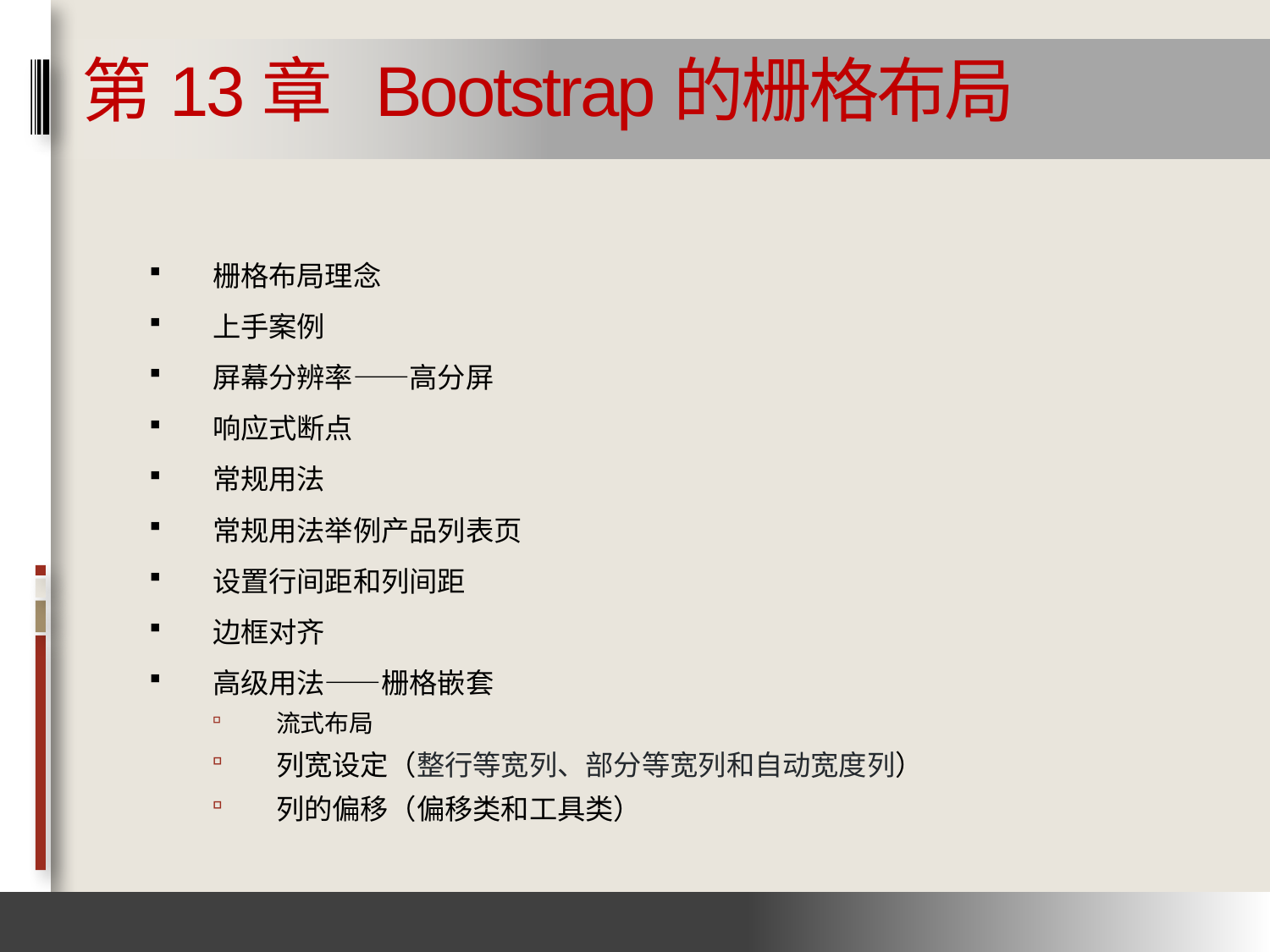

# 第13章  Bootstrap的栅格布局
栅格布局理念
上手案例
屏幕分辨率——高分屏
响应式断点
常规用法
常规用法举例产品列表页
设置行间距和列间距
边框对齐
高级用法——栅格嵌套
流式布局
列宽设定（整行等宽列、部分等宽列和自动宽度列）
列的偏移（偏移类和工具类）